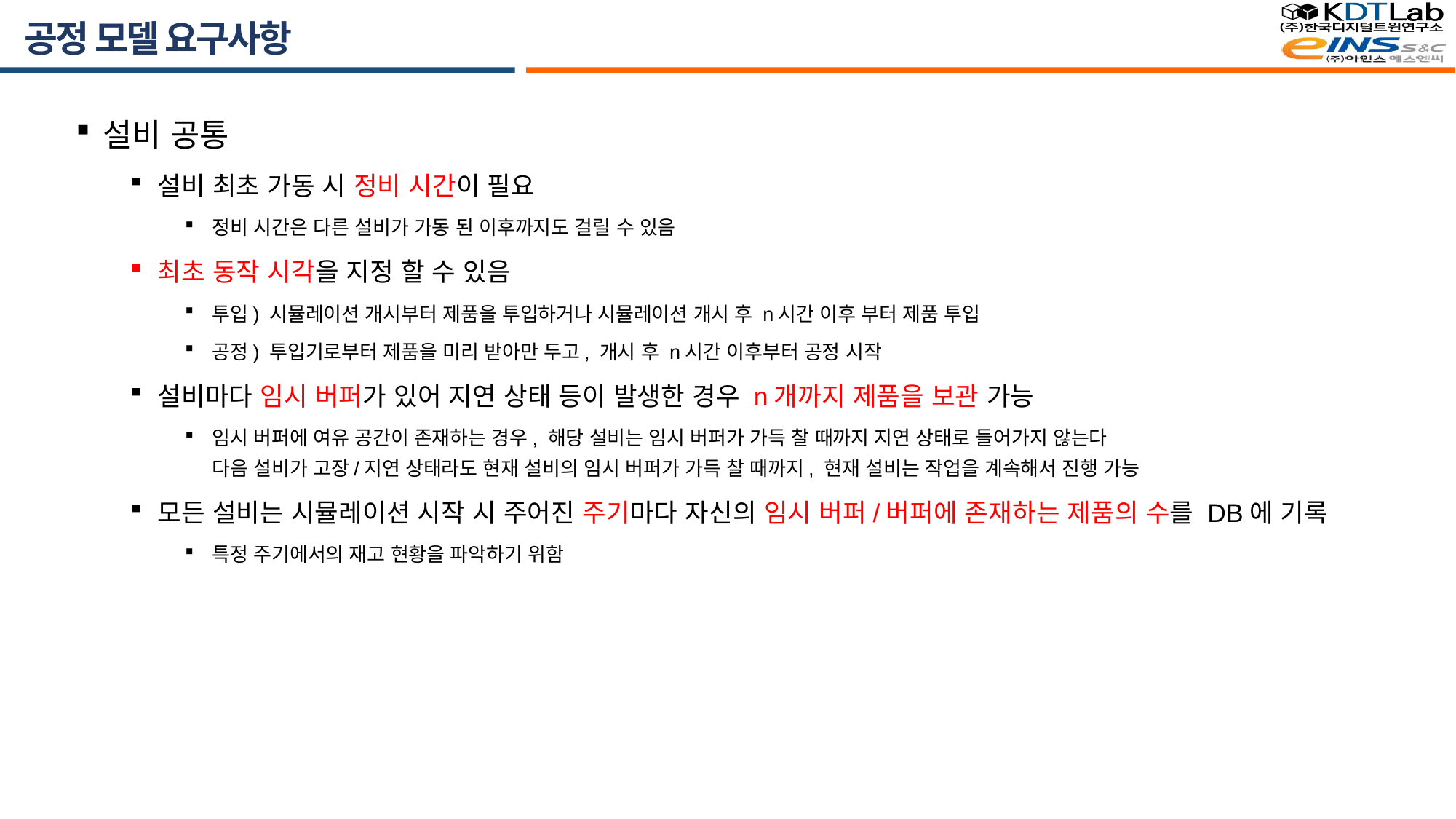

# 공정 모델 요구사항
설비 공통
설비 최초 가동 시 정비 시간이 필요
정비 시간은 다른 설비가 가동 된 이후까지도 걸릴 수 있음
최초 동작 시각을 지정 할 수 있음
투입) 시뮬레이션 개시부터 제품을 투입하거나 시뮬레이션 개시 후 n시간 이후 부터 제품 투입
공정) 투입기로부터 제품을 미리 받아만 두고, 개시 후 n시간 이후부터 공정 시작
설비마다 임시 버퍼가 있어 지연 상태 등이 발생한 경우 n개까지 제품을 보관 가능
임시 버퍼에 여유 공간이 존재하는 경우, 해당 설비는 임시 버퍼가 가득 찰 때까지 지연 상태로 들어가지 않는다
다음 설비가 고장/지연 상태라도 현재 설비의 임시 버퍼가 가득 찰 때까지, 현재 설비는 작업을 계속해서 진행 가능
모든 설비는 시뮬레이션 시작 시 주어진 주기마다 자신의 임시 버퍼/버퍼에 존재하는 제품의 수를 DB에 기록
특정 주기에서의 재고 현황을 파악하기 위함